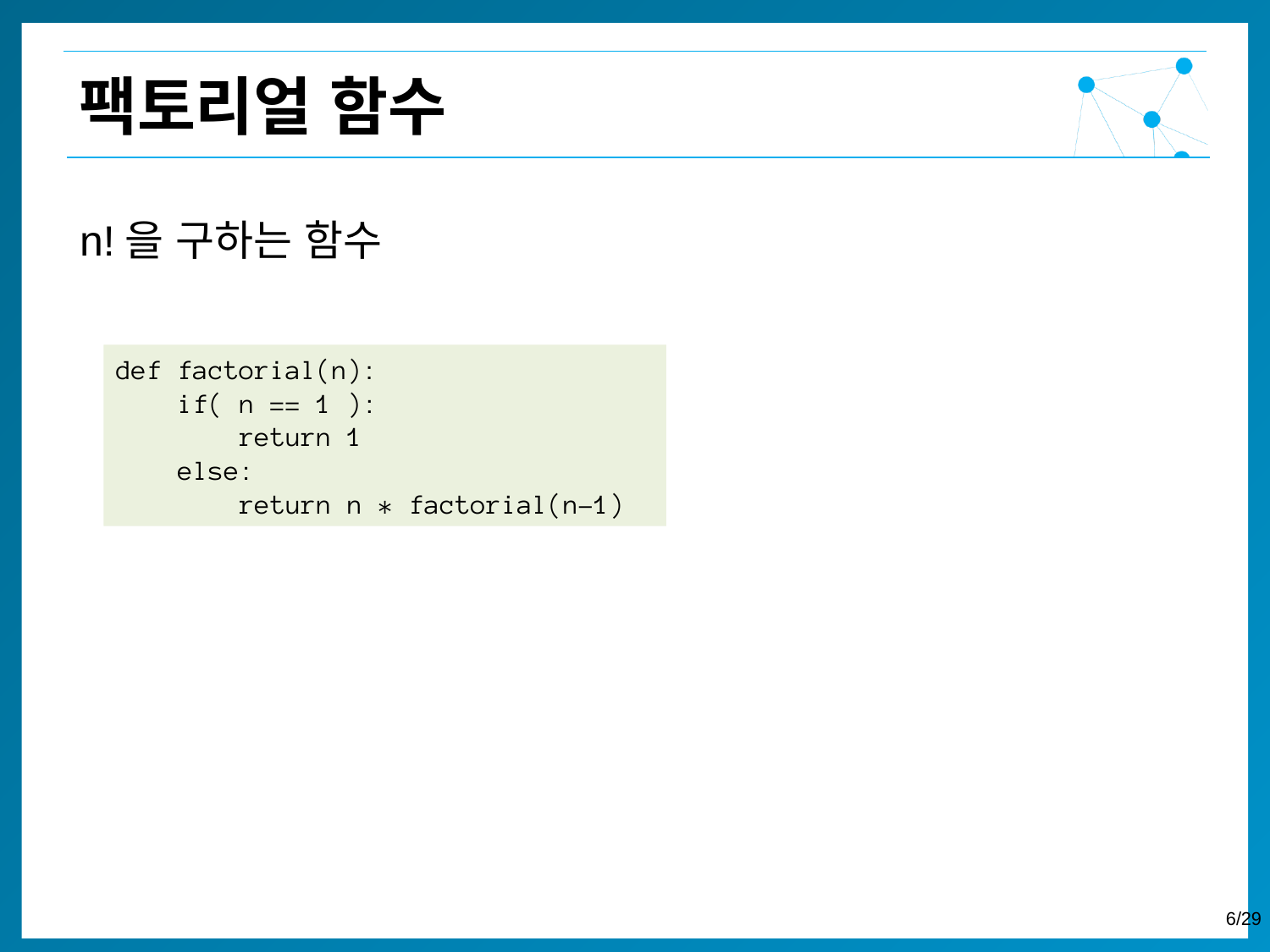

팩토리얼 함수
n!을 구하는 함수
def factorial(n):
    if( n == 1 ):
        return 1
    else:
        return n * factorial(n-1)